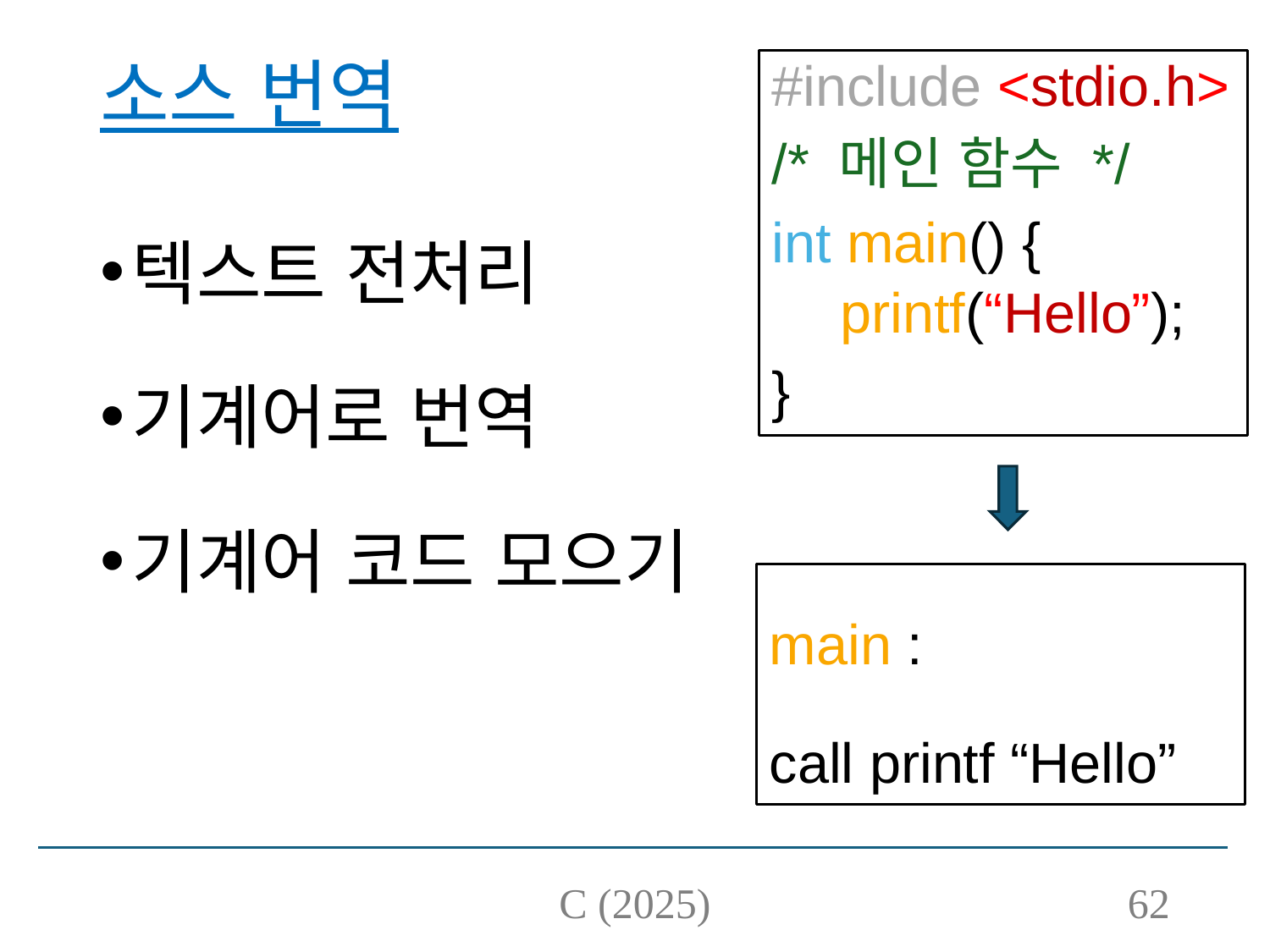

# 소스 번역
#include <stdio.h>
/* 메인 함수 */
int main() {
printf(“Hello”);
}
텍스트 전처리
기계어로 번역
기계어 코드 모으기

main :
call printf “Hello”
C (2025)
62